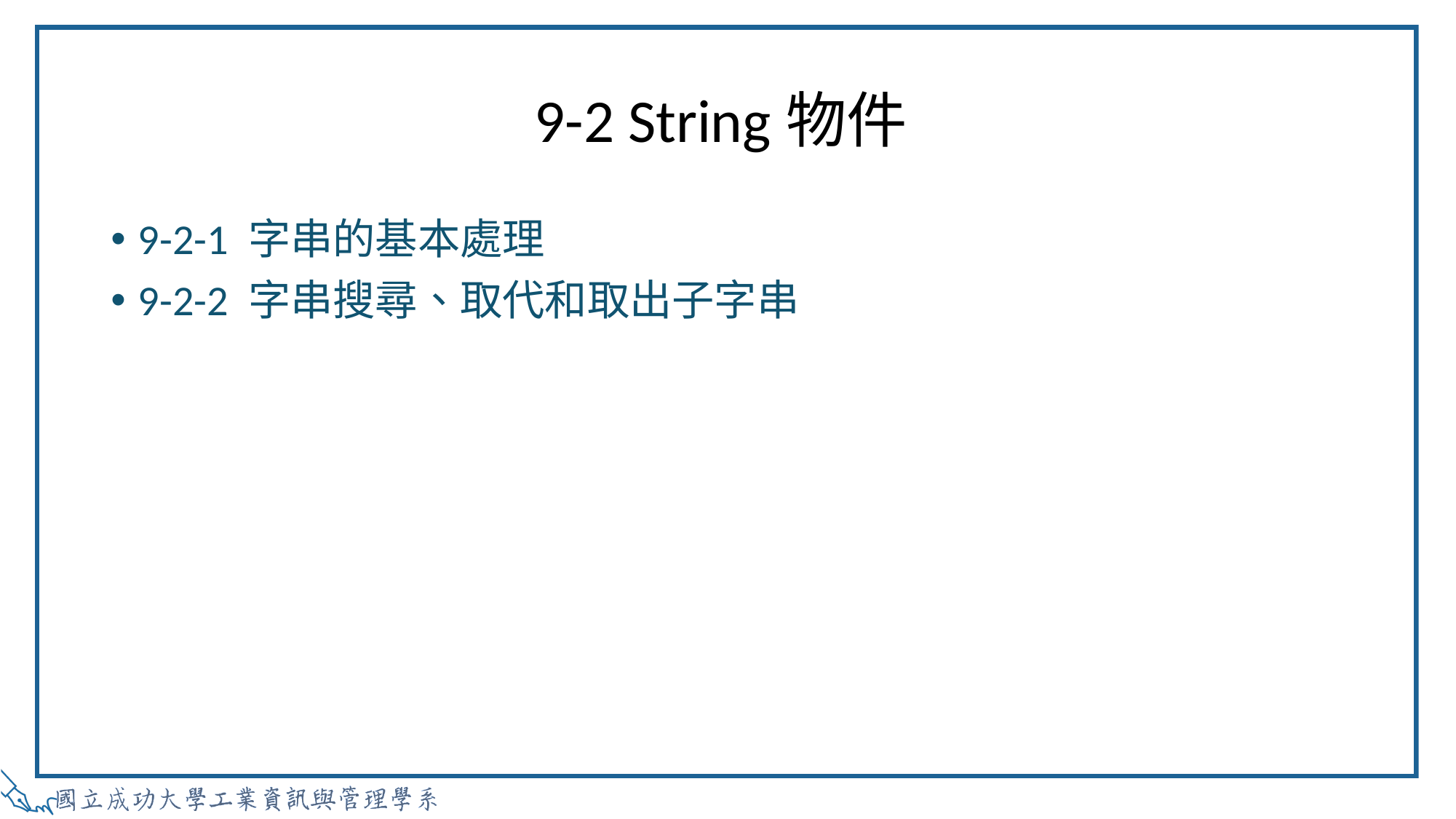

# 9-2 String物件
9-2-1 字串的基本處理
9-2-2 字串搜尋、取代和取出子字串